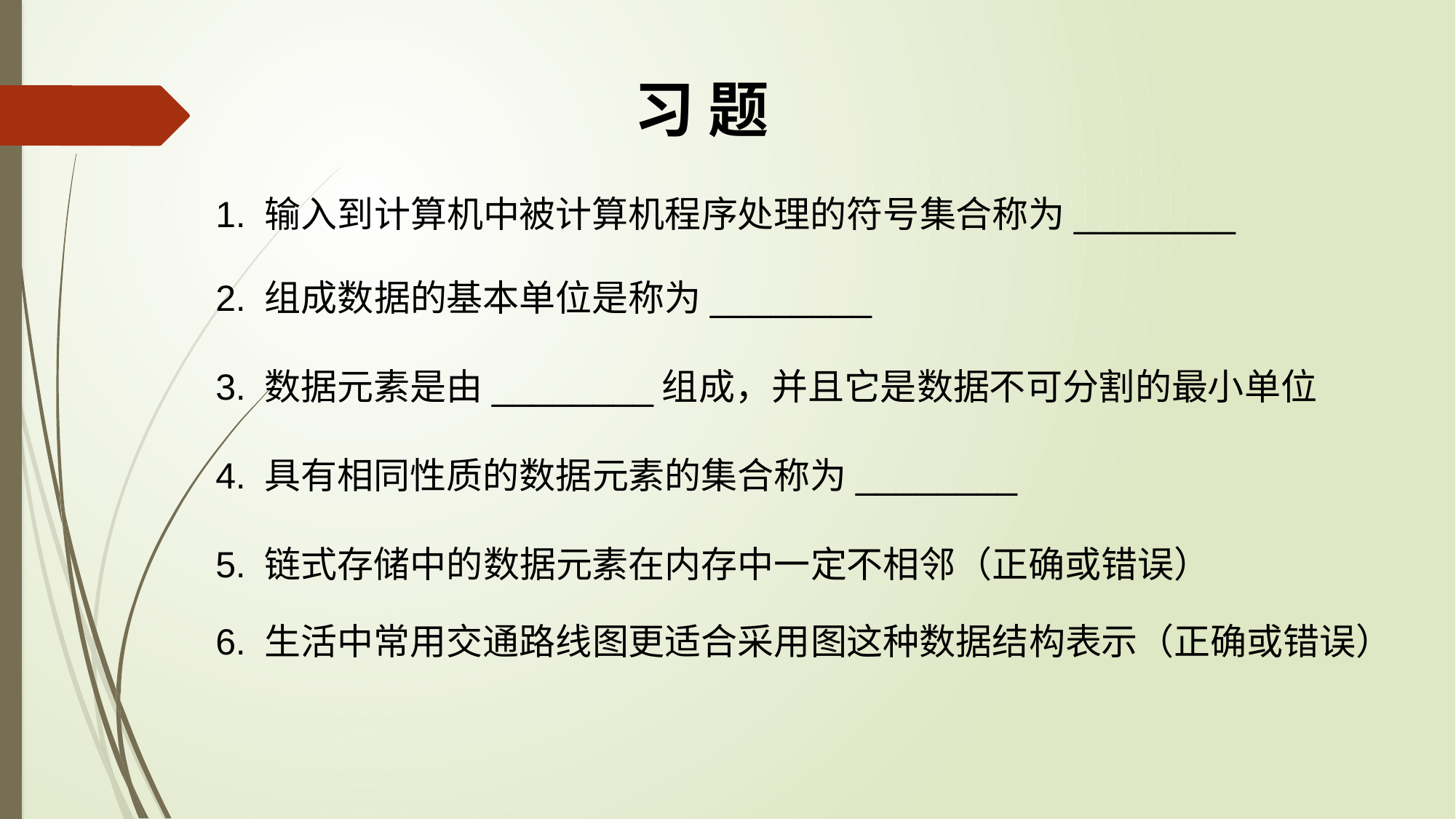

习 题
1. 输入到计算机中被计算机程序处理的符号集合称为________
2. 组成数据的基本单位是称为________
3. 数据元素是由________组成，并且它是数据不可分割的最小单位
4. 具有相同性质的数据元素的集合称为________
5. 链式存储中的数据元素在内存中一定不相邻（正确或错误）
6. 生活中常用交通路线图更适合采用图这种数据结构表示（正确或错误）